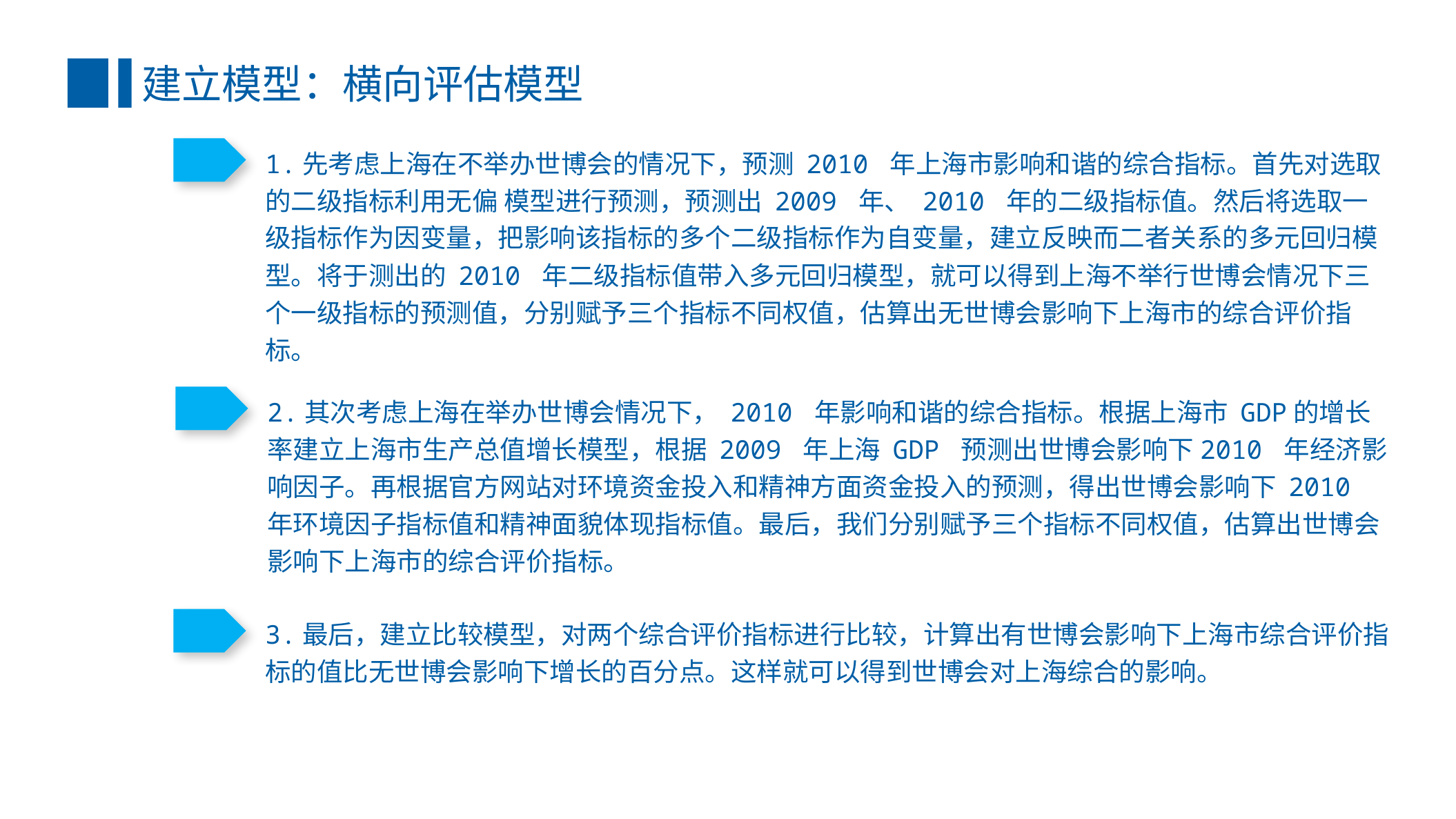

建立模型：横向评估模型

1.先考虑上海在不举办世博会的情况下，预测 2010 年上海市影响和谐的综合指标。首先对选取的二级指标利用无偏 模型进行预测，预测出 2009 年、 2010 年的二级指标值。然后将选取一级指标作为因变量，把影响该指标的多个二级指标作为自变量，建立反映而二者关系的多元回归模型。将于测出的 2010 年二级指标值带入多元回归模型，就可以得到上海不举行世博会情况下三个一级指标的预测值，分别赋予三个指标不同权值，估算出无世博会影响下上海市的综合评价指标。

2.其次考虑上海在举办世博会情况下， 2010 年影响和谐的综合指标。根据上海市 GDP的增长率建立上海市生产总值增长模型，根据 2009 年上海 GDP 预测出世博会影响下2010 年经济影响因子。再根据官方网站对环境资金投入和精神方面资金投入的预测，得出世博会影响下 2010 年环境因子指标值和精神面貌体现指标值。最后，我们分别赋予三个指标不同权值，估算出世博会影响下上海市的综合评价指标。

3.最后，建立比较模型，对两个综合评价指标进行比较，计算出有世博会影响下上海市综合评价指标的值比无世博会影响下增长的百分点。这样就可以得到世博会对上海综合的影响。